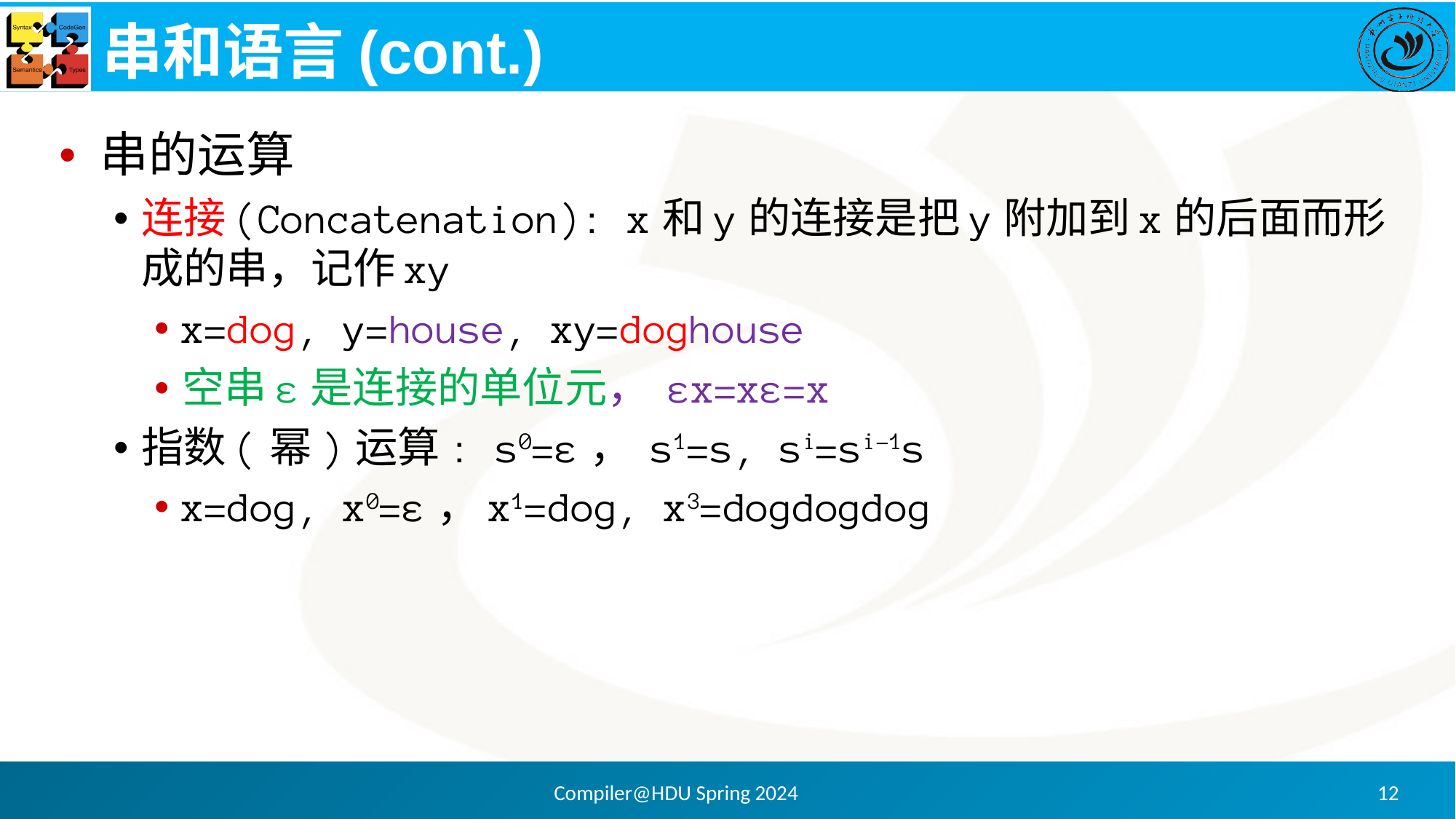

# 串和语言(cont.)
串的运算
连接(Concatenation): x和y的连接是把y附加到x的后面而形成的串，记作xy
x=dog, y=house, xy=doghouse
空串ε是连接的单位元， εx=xε=x
指数(幂)运算: s0=ε， s1=s, si=si-1s
x=dog, x0=ε，x1=dog, x3=dogdogdog
Compiler@HDU Spring 2024
12